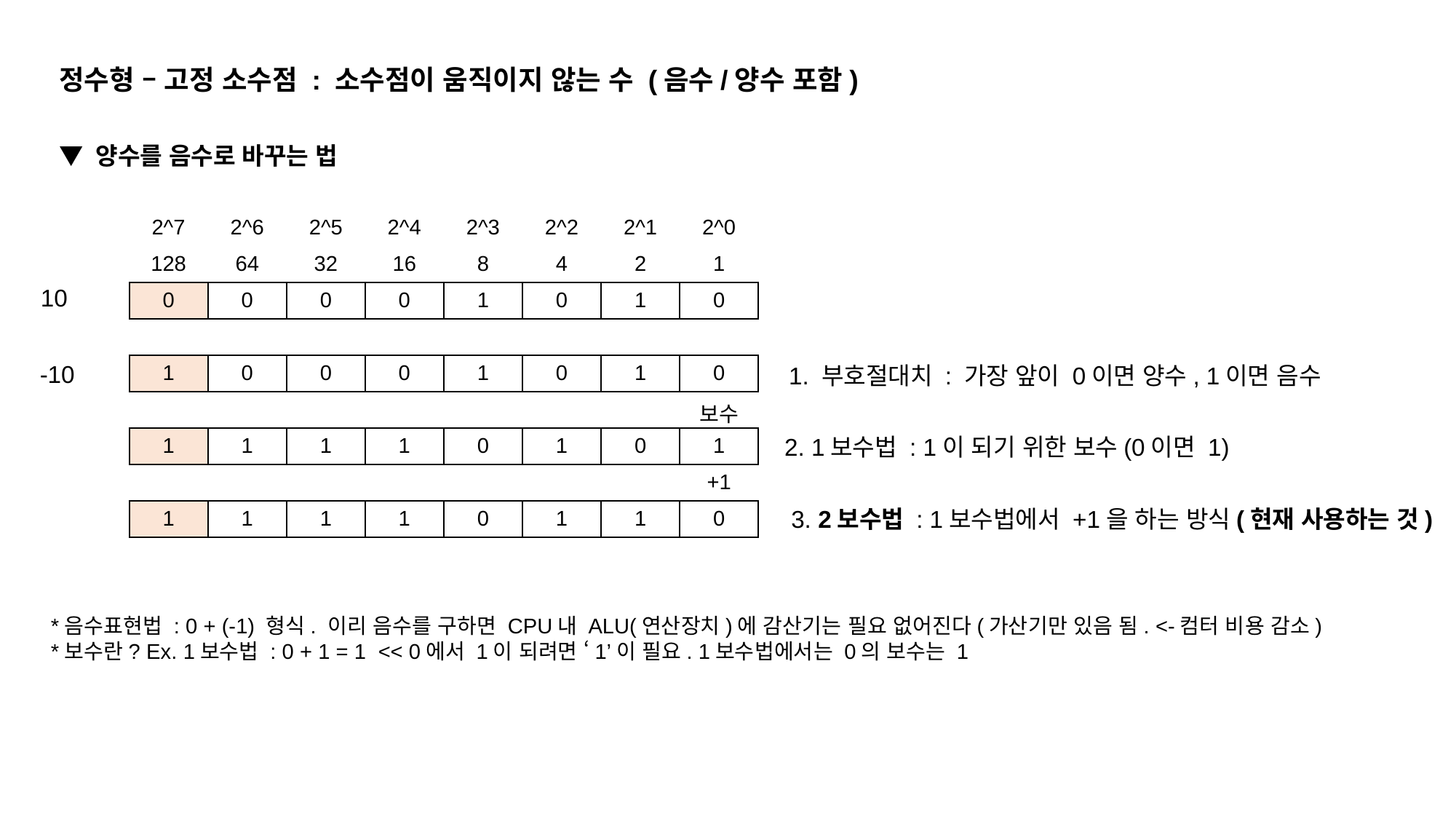

정수형 – 고정 소수점 : 소수점이 움직이지 않는 수 (음수/양수 포함)

▼ 양수를 음수로 바꾸는 법
| 2^7 | 2^6 | 2^5 | 2^4 | 2^3 | 2^2 | 2^1 | 2^0 |
| --- | --- | --- | --- | --- | --- | --- | --- |
| 128 | 64 | 32 | 16 | 8 | 4 | 2 | 1 |
| 0 | 0 | 0 | 0 | 1 | 0 | 1 | 0 |
|  |  |  |  |  |  |  |  |
| 1 | 0 | 0 | 0 | 1 | 0 | 1 | 0 |
|  |  |  |  |  |  |  | 보수 |
| 1 | 1 | 1 | 1 | 0 | 1 | 0 | 1 |
|  |  |  |  |  |  |  | +1 |
| 1 | 1 | 1 | 1 | 0 | 1 | 1 | 0 |
10
-10
1. 부호절대치 : 가장 앞이 0이면 양수, 1이면 음수
2. 1보수법 : 1이 되기 위한 보수(0이면 1)
3. 2보수법 : 1보수법에서 +1을 하는 방식(현재 사용하는 것)
*음수표현법 : 0 + (-1) 형식. 이리 음수를 구하면 CPU내 ALU(연산장치)에 감산기는 필요 없어진다(가산기만 있음 됨. <-컴터 비용 감소)
*보수란? Ex. 1보수법 : 0 + 1 = 1  << 0에서 1이 되려면 ‘1’이 필요. 1보수법에서는 0의 보수는 1